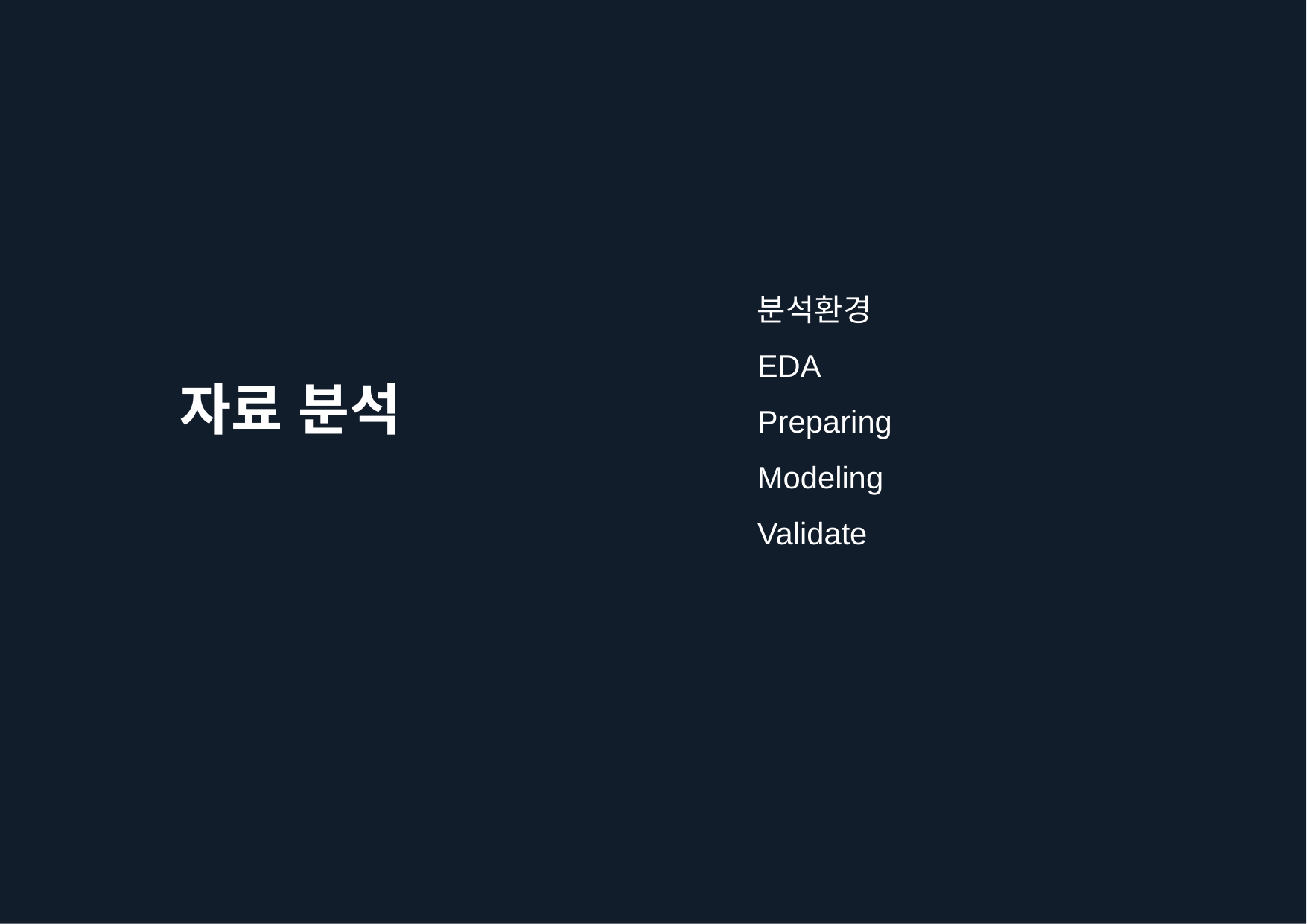

분석환경
EDA
Preparing
Modeling
Validate
자료 분석